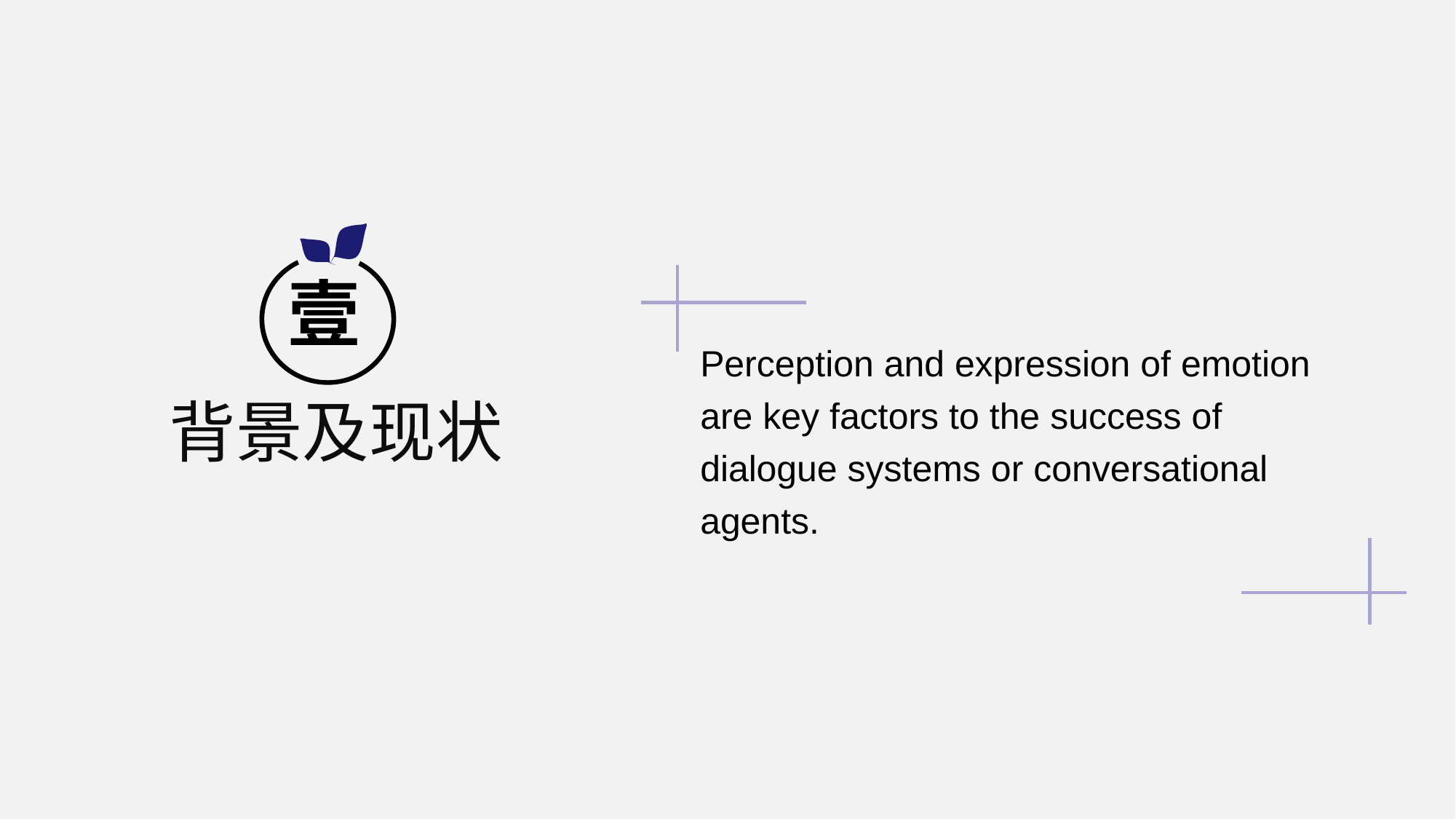

壹
Perception and expression of emotion are key factors to the success of dialogue systems or conversational agents.
背景及现状